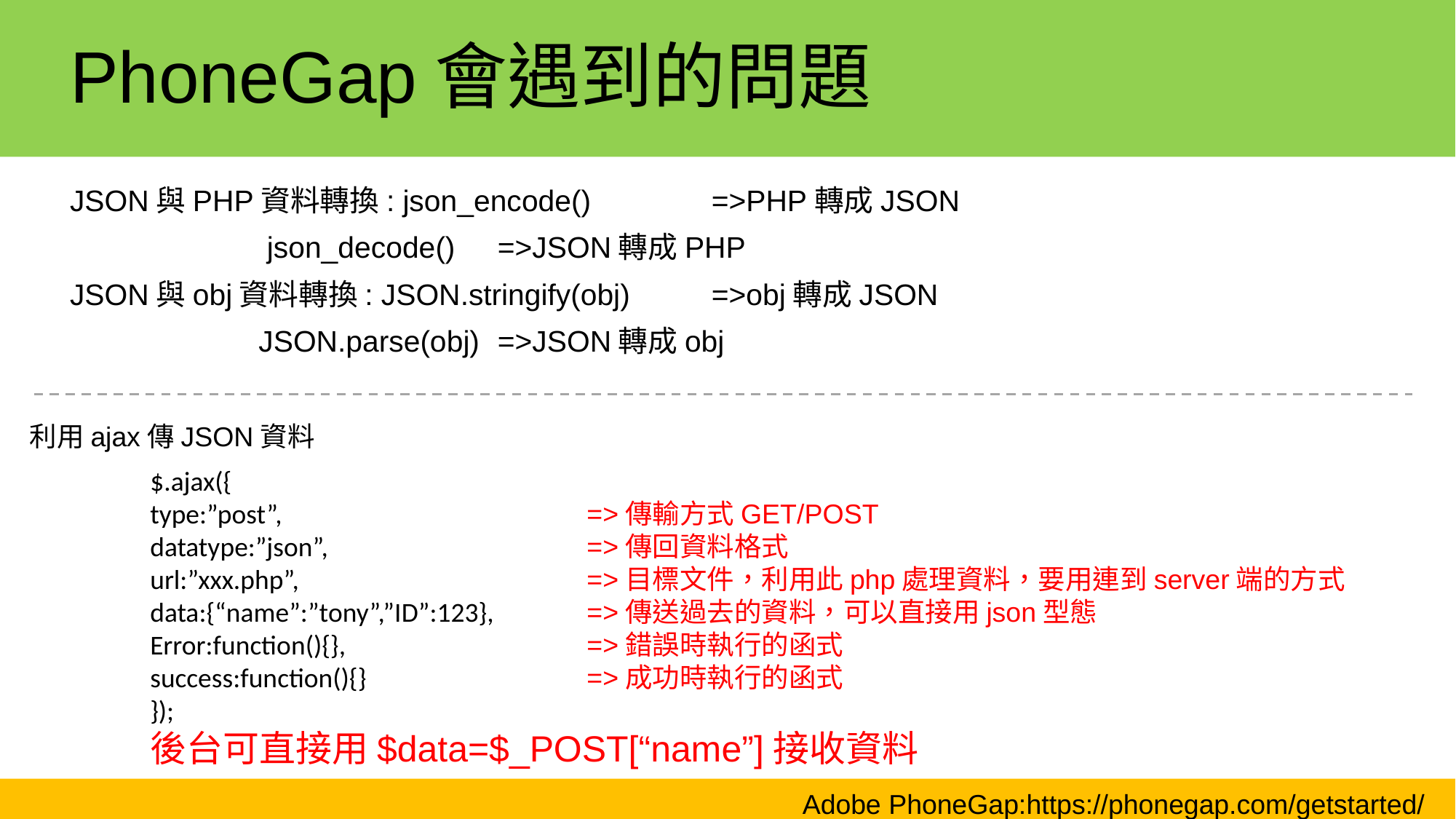

PhoneGap會遇到的問題
JSON與PHP資料轉換: json_encode()  		=>PHP轉成JSON
		           json_decode()  		=>JSON轉成PHP
JSON與obj資料轉換: JSON.stringify(obj)		=>obj轉成JSON
		          JSON.parse(obj)		=>JSON轉成obj
利用ajax傳JSON資料
$.ajax({
type:”post”,			=>傳輸方式GET/POST
datatype:”json”,			=>傳回資料格式
url:”xxx.php”,			=>目標文件，利用此php處理資料，要用連到server端的方式
data:{“name”:”tony”,”ID”:123},	=>傳送過去的資料，可以直接用json型態
Error:function(){},			=>錯誤時執行的函式
success:function(){}			=>成功時執行的函式
});
後台可直接用$data=$_POST[“name”]接收資料

Adobe PhoneGap:https://phonegap.com/getstarted/